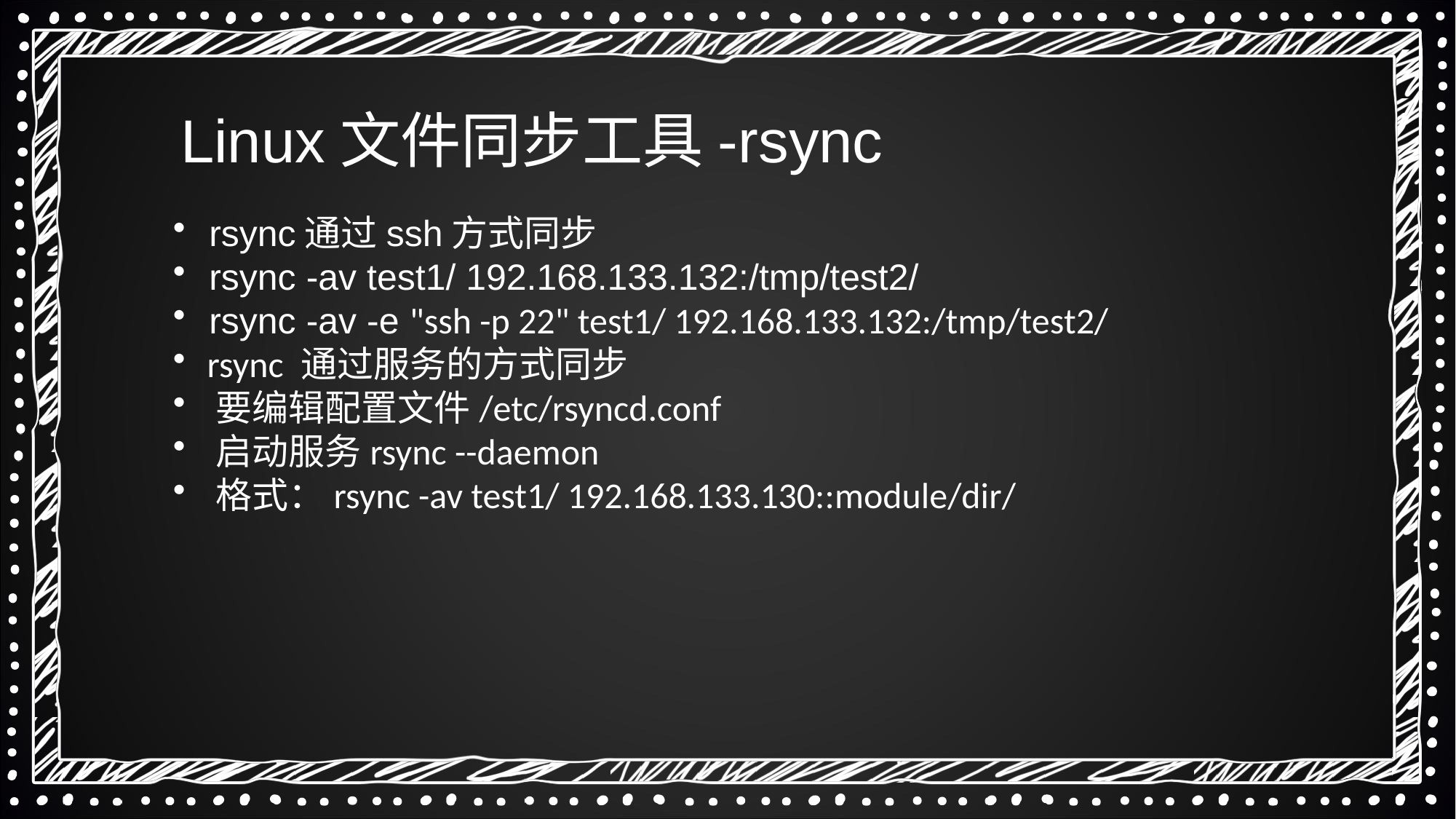

Linux文件同步工具-rsync
 rsync通过ssh方式同步
 rsync -av test1/ 192.168.133.132:/tmp/test2/
 rsync -av -e "ssh -p 22" test1/ 192.168.133.132:/tmp/test2/
 rsync 通过服务的方式同步
 要编辑配置文件/etc/rsyncd.conf
 启动服务rsync --daemon
 格式：rsync -av test1/ 192.168.133.130::module/dir/